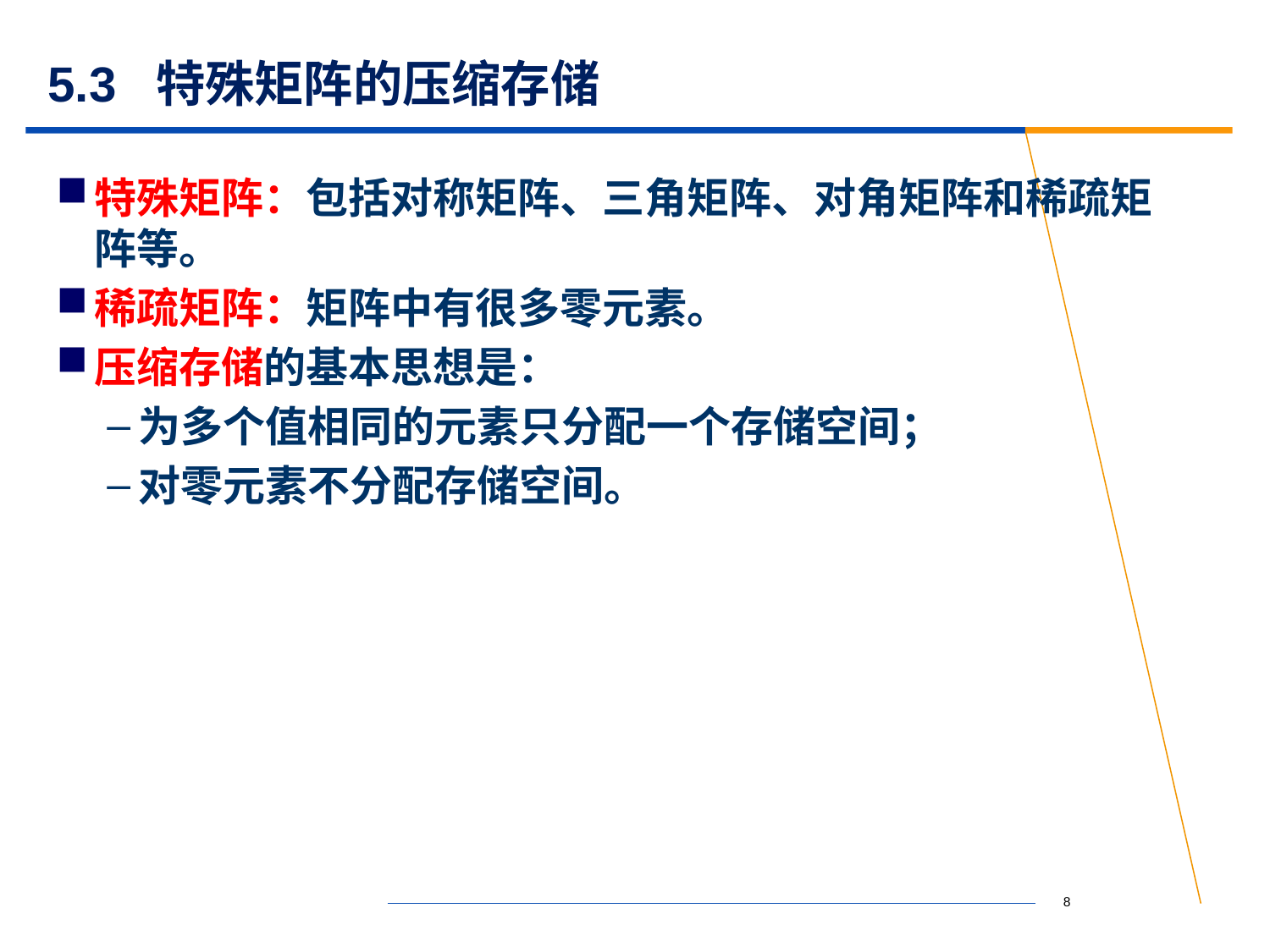

# 5.3  特殊矩阵的压缩存储
特殊矩阵：包括对称矩阵、三角矩阵、对角矩阵和稀疏矩阵等。
稀疏矩阵：矩阵中有很多零元素。
压缩存储的基本思想是：
为多个值相同的元素只分配一个存储空间；
对零元素不分配存储空间。